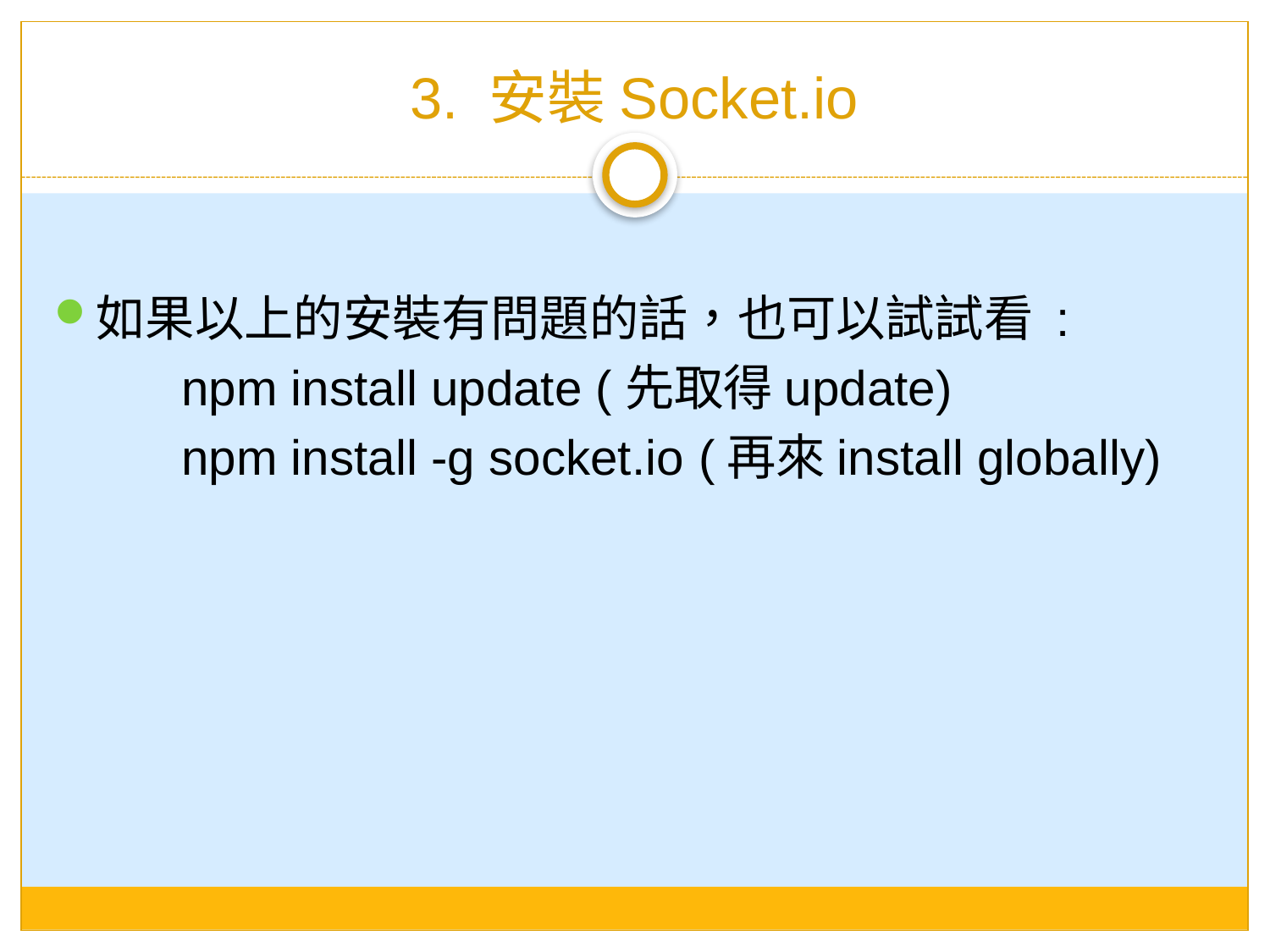

# 3. 安裝Socket.io
如果以上的安裝有問題的話，也可以試試看 :
	npm install update (先取得update)
	npm install -g socket.io (再來install globally)